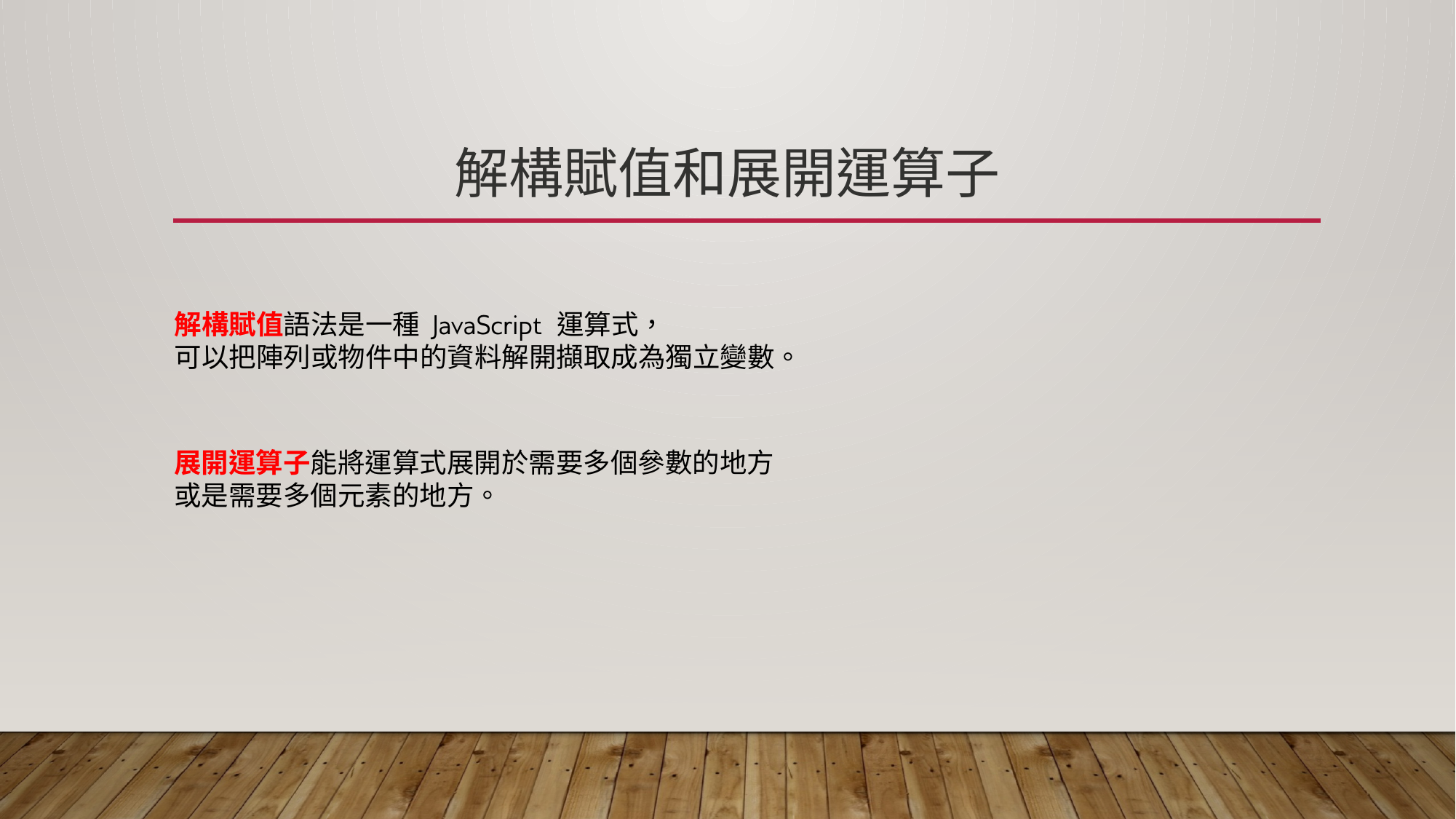

解構賦值和展開運算子
解構賦值語法是一種 JavaScript 運算式，
可以把陣列或物件中的資料解開擷取成為獨立變數。
展開運算子能將運算式展開於需要多個參數的地方
或是需要多個元素的地方。